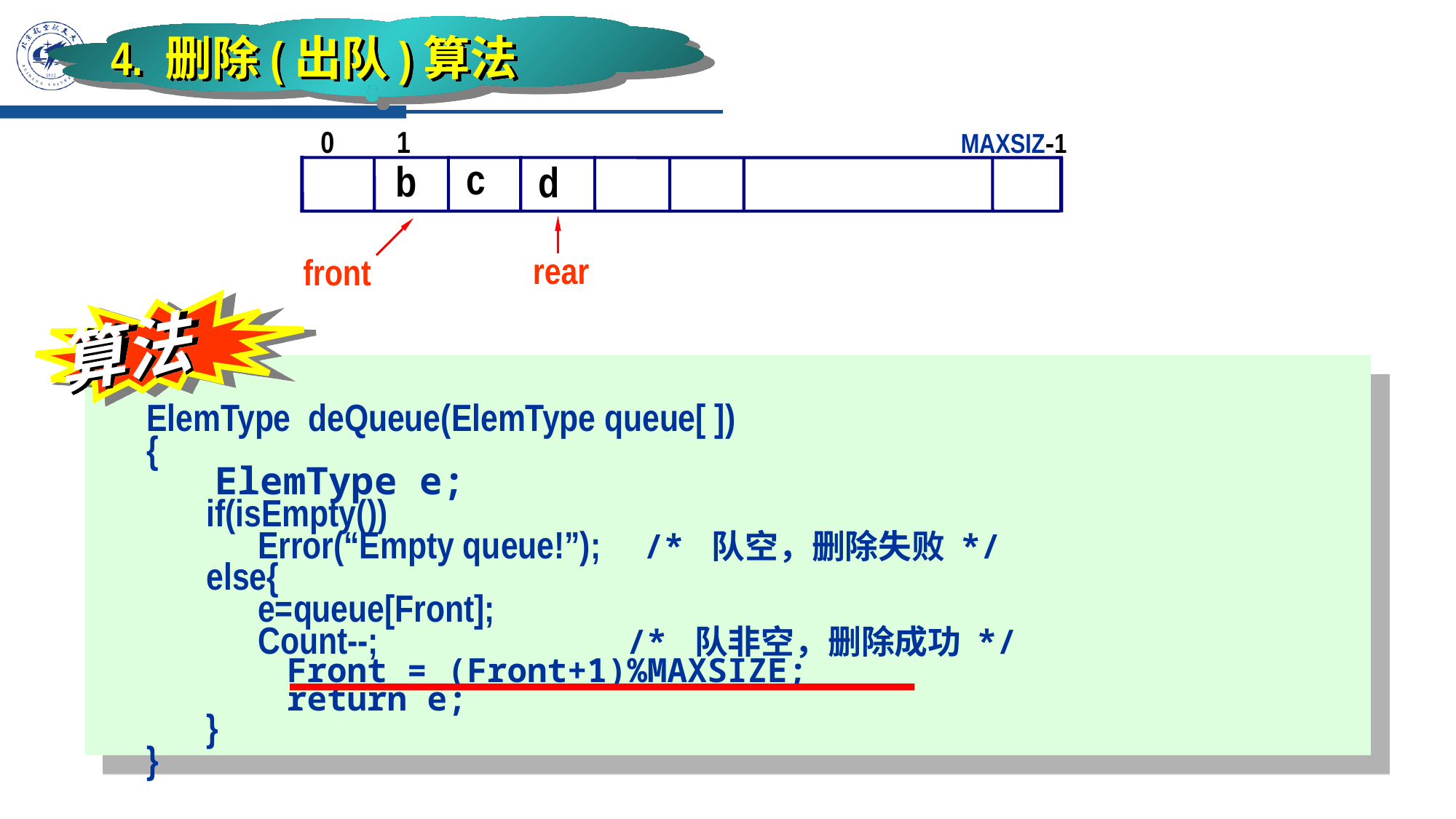

4. 删除(出队)算法
0         1                                                                                MAXSIZ-1
c
a
b
d

front

rear
算法

ElemType  deQueue(ElemType queue[ ])
{
   ElemType e;
       if(isEmpty())
             Error(“Empty queue!”);     /* 队空，删除失败 */
       else{
             e=queue[Front];
             Count--;                             /* 队非空，删除成功 */
       Front = (Front+1)%MAXSIZE;
       return e;
       }
}